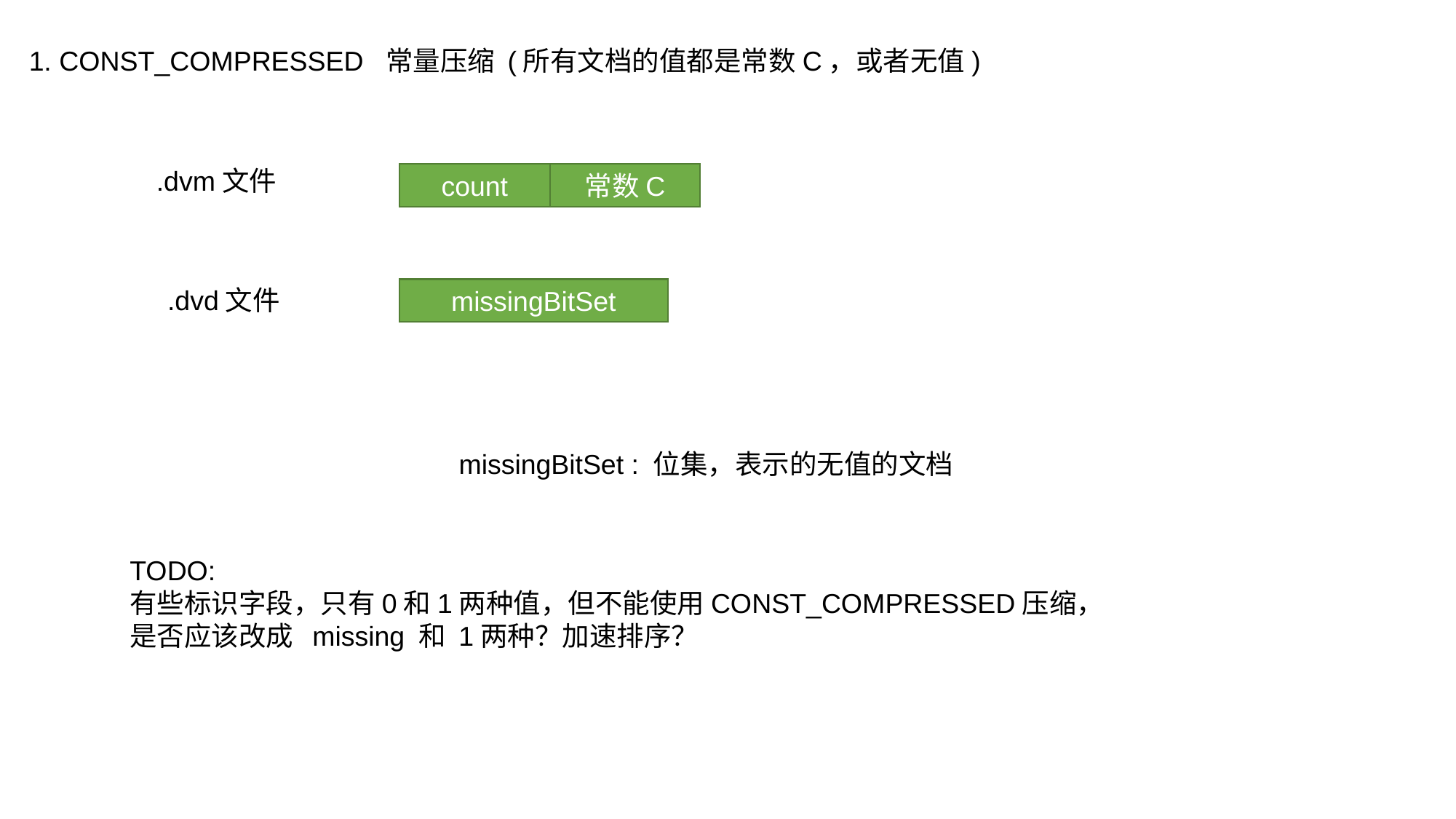

1. CONST_COMPRESSED  常量压缩 (所有文档的值都是常数C，或者无值)
.dvm文件
count
常数C
.dvd文件
missingBitSet
missingBitSet : 位集，表示的无值的文档
TODO:
有些标识字段，只有0和1两种值，但不能使用CONST_COMPRESSED压缩，
是否应该改成  missing 和 1两种？加速排序？